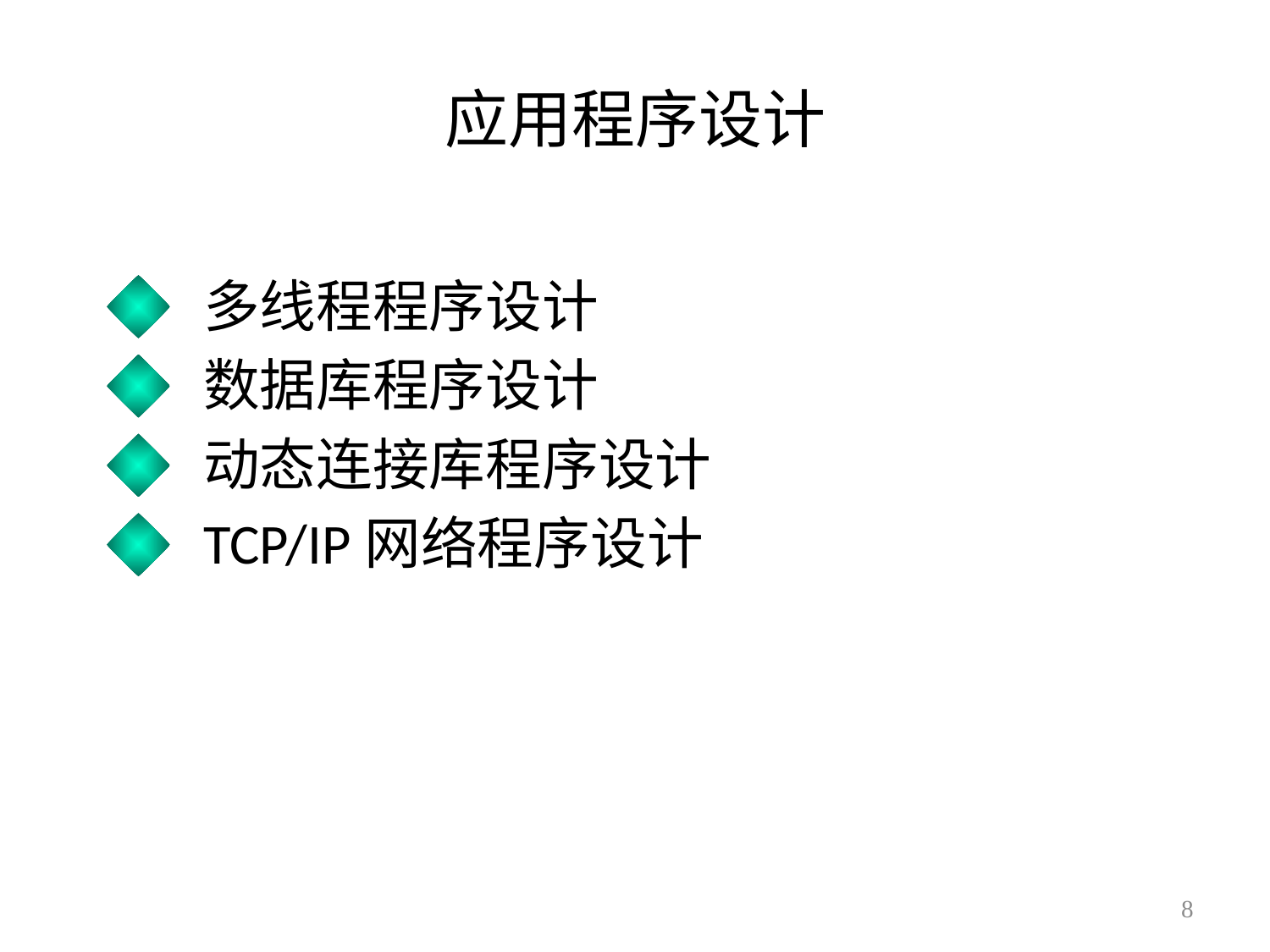

# 应用程序设计
多线程程序设计
数据库程序设计
动态连接库程序设计
TCP/IP网络程序设计

8